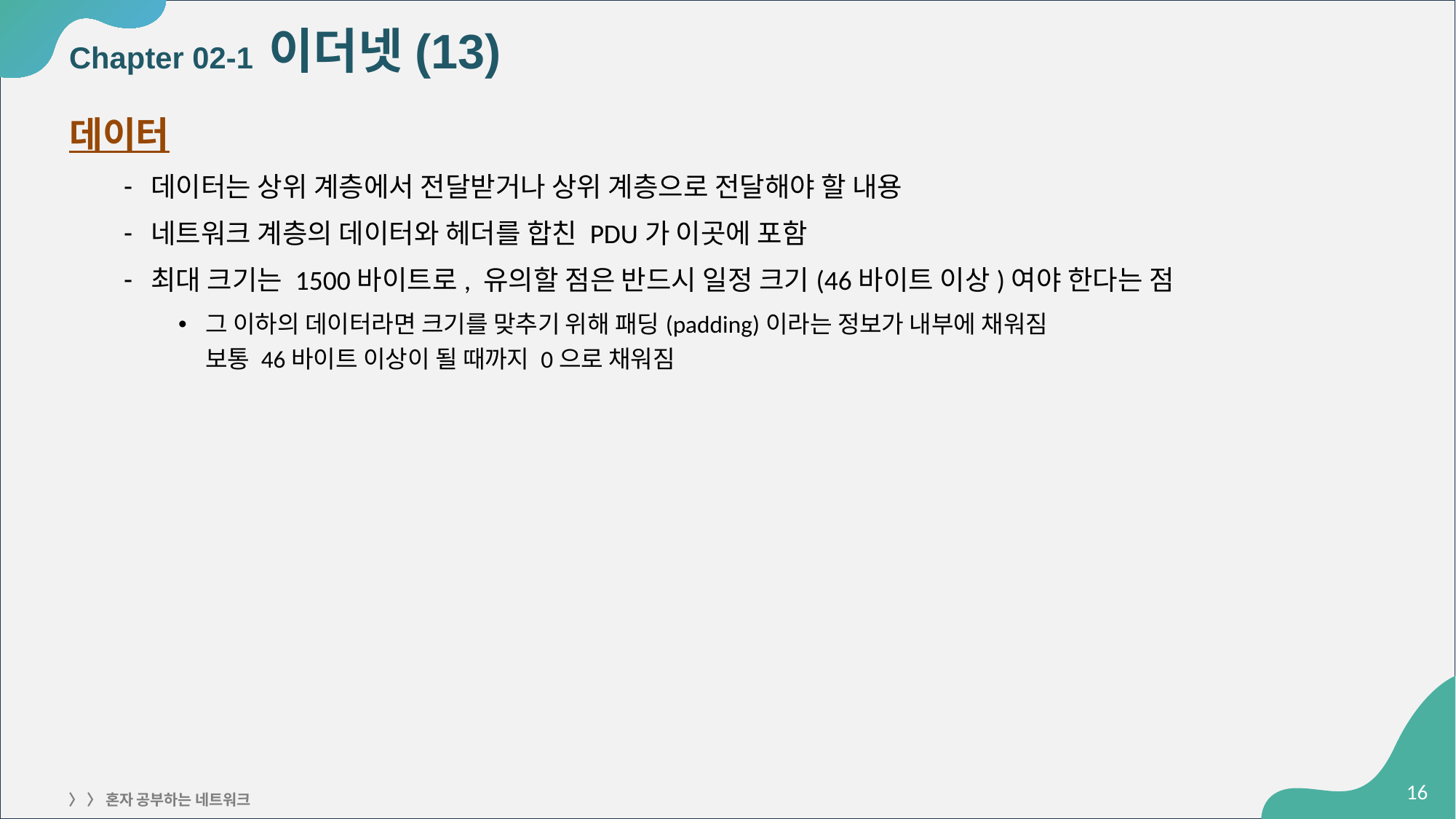

# Chapter 02-1 이더넷(13)
데이터
데이터는 상위 계층에서 전달받거나 상위 계층으로 전달해야 할 내용
네트워크 계층의 데이터와 헤더를 합친 PDU가 이곳에 포함
최대 크기는 1500바이트로, 유의할 점은 반드시 일정 크기(46바이트 이상)여야 한다는 점
그 이하의 데이터라면 크기를 맞추기 위해 패딩(padding)이라는 정보가 내부에 채워짐
보통 46바이트 이상이 될 때까지 0으로 채워짐
16
〉 〉 혼자 공부하는 네트워크